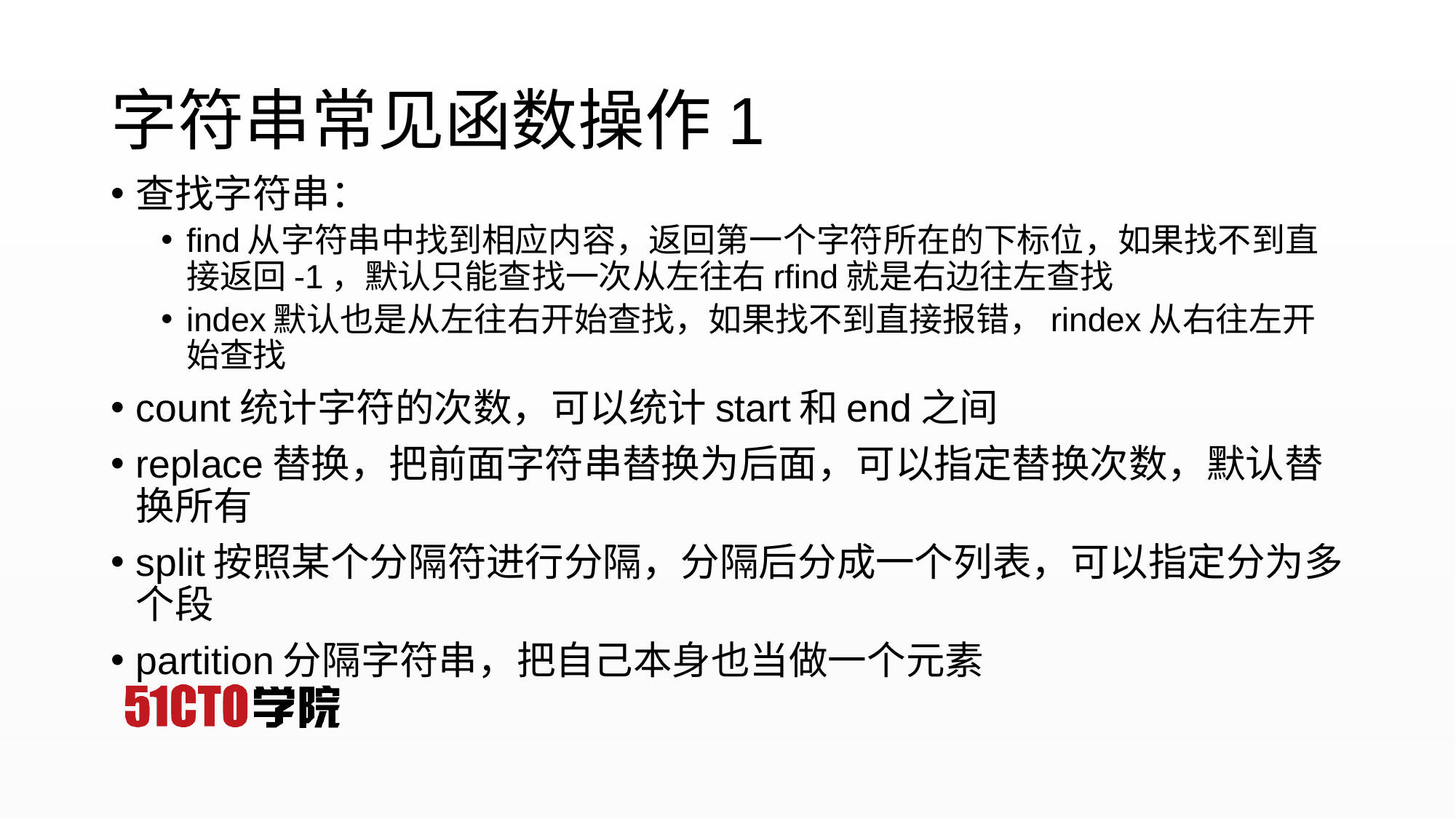

# 字符串常见函数操作1
查找字符串：
find从字符串中找到相应内容，返回第一个字符所在的下标位，如果找不到直接返回-1，默认只能查找一次从左往右rfind就是右边往左查找
index默认也是从左往右开始查找，如果找不到直接报错，rindex从右往左开始查找
count统计字符的次数，可以统计start和end之间
replace替换，把前面字符串替换为后面，可以指定替换次数，默认替换所有
split按照某个分隔符进行分隔，分隔后分成一个列表，可以指定分为多个段
partition分隔字符串，把自己本身也当做一个元素